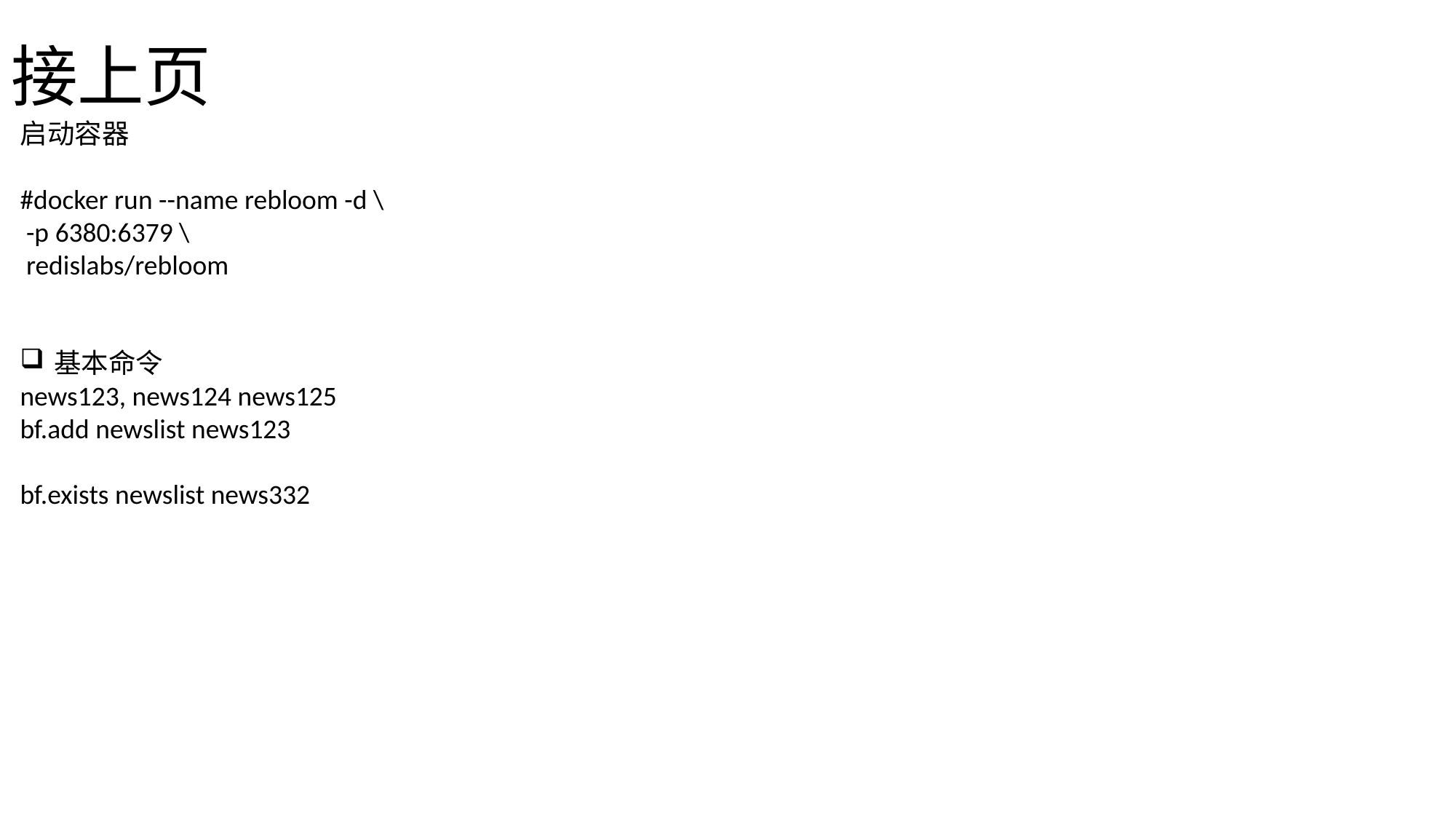

# 接上页
启动容器

#docker run --name rebloom -d \
 -p 6380:6379 \
 redislabs/rebloom

基本命令
news123, news124 news125
bf.add newslist news123

bf.exists newslist news332